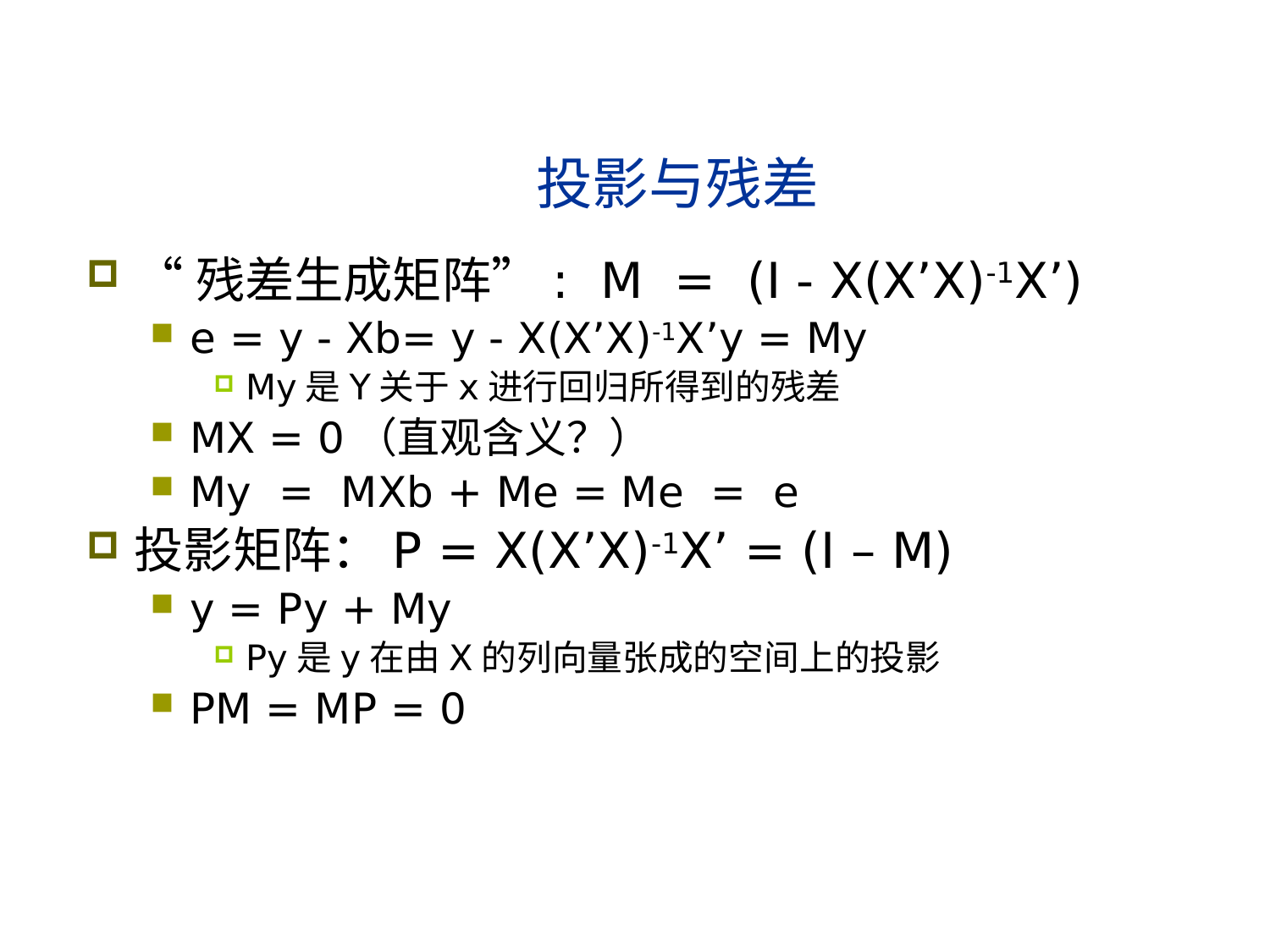

# 投影与残差
“残差生成矩阵”:  M  =  (I - X(X’X)-1X’)
e = y - Xb= y - X(X’X)-1X’y = My
My是Y关于x进行回归所得到的残差
MX = 0（直观含义？）
My  =  MXb + Me = Me  =  e
投影矩阵：P = X(X’X)-1X’ = (I – M)
y = Py + My
Py是y在由X的列向量张成的空间上的投影
PM = MP = 0